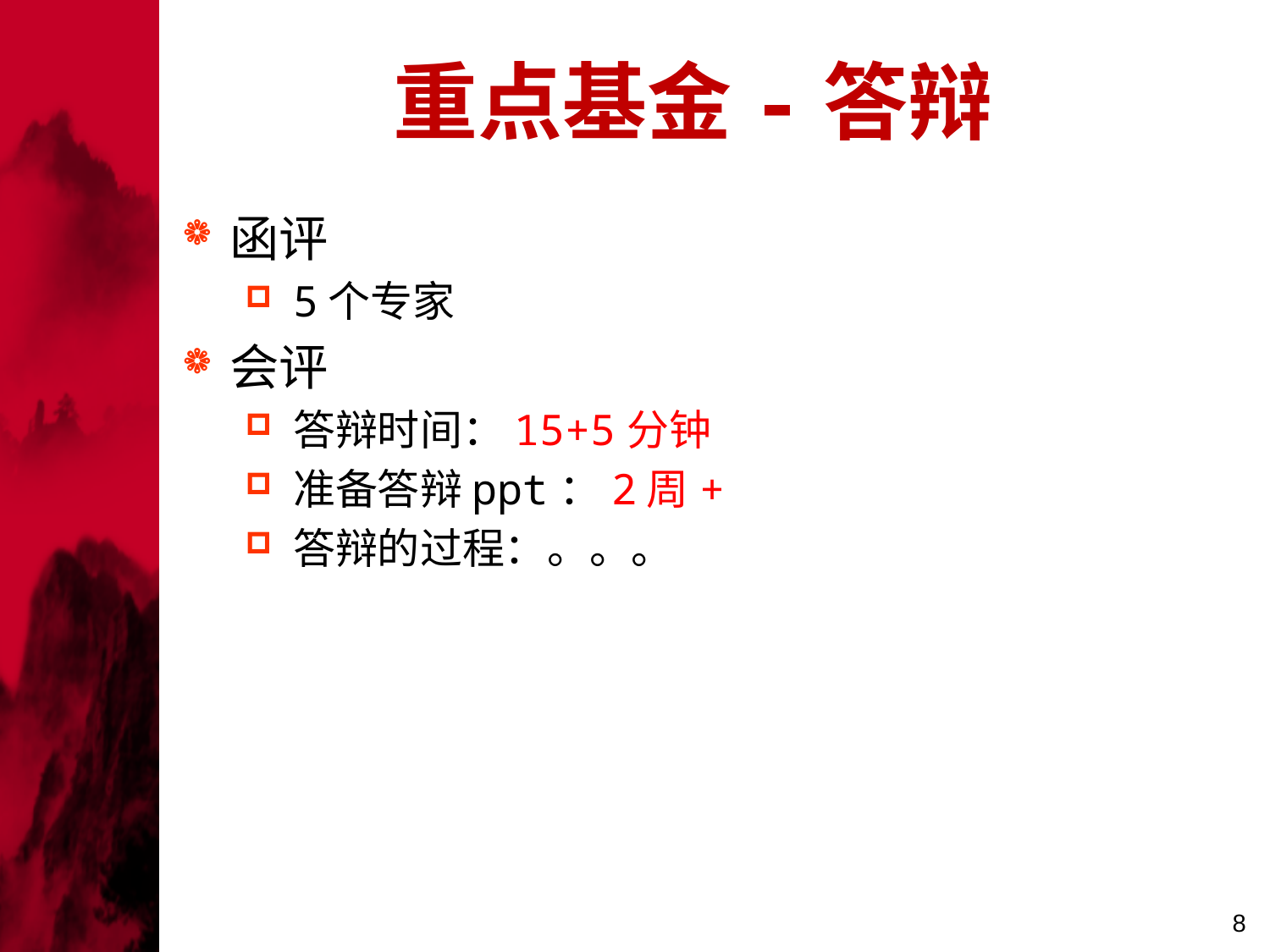

重点基金-答辩
函评
5个专家
会评
答辩时间：15+5分钟
准备答辩ppt：2周+
答辩的过程：。。。

8